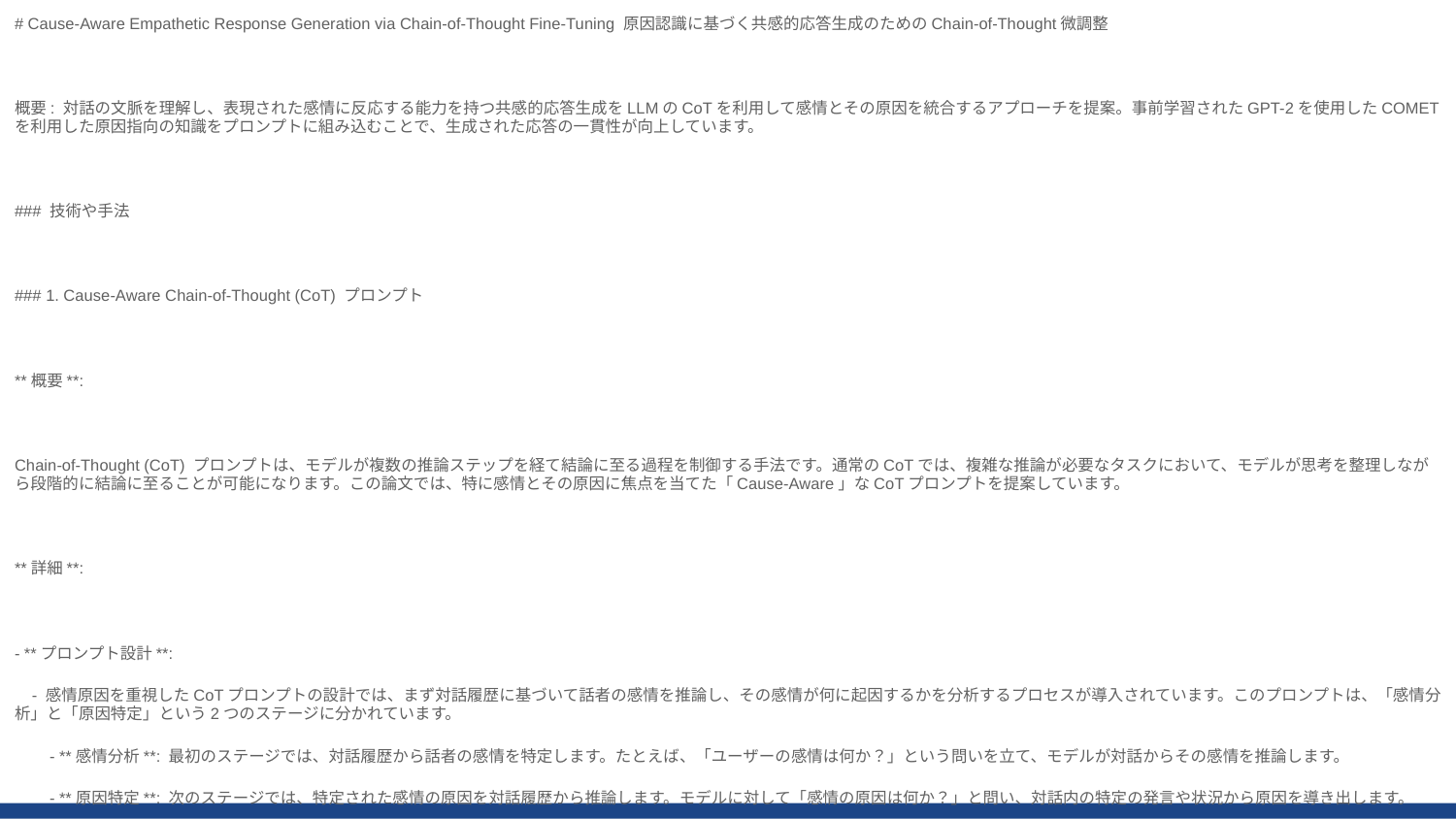

# Cause-Aware Empathetic Response Generation via Chain-of-Thought Fine-Tuning 原因認識に基づく共感的応答生成のためのChain-of-Thought微調整

概要: 対話の文脈を理解し、表現された感情に反応する能力を持つ共感的応答生成をLLMのCoTを利用して感情とその原因を統合するアプローチを提案。事前学習されたGPT-2を使用したCOMETを利用した原因指向の知識をプロンプトに組み込むことで、生成された応答の一貫性が向上しています。

### 技術や手法

### 1. Cause-Aware Chain-of-Thought (CoT) プロンプト

**概要**:

Chain-of-Thought (CoT) プロンプトは、モデルが複数の推論ステップを経て結論に至る過程を制御する手法です。通常のCoTでは、複雑な推論が必要なタスクにおいて、モデルが思考を整理しながら段階的に結論に至ることが可能になります。この論文では、特に感情とその原因に焦点を当てた「Cause-Aware」なCoTプロンプトを提案しています。

**詳細**:

- **プロンプト設計**:
    - 感情原因を重視したCoTプロンプトの設計では、まず対話履歴に基づいて話者の感情を推論し、その感情が何に起因するかを分析するプロセスが導入されています。このプロンプトは、「感情分析」と「原因特定」という2つのステージに分かれています。
        - **感情分析**: 最初のステージでは、対話履歴から話者の感情を特定します。たとえば、「ユーザーの感情は何か？」という問いを立て、モデルが対話からその感情を推論します。
        - **原因特定**: 次のステージでは、特定された感情の原因を対話履歴から推論します。モデルに対して「感情の原因は何か？」と問い、対話内の特定の発言や状況から原因を導き出します。
    - **応答生成**:
        - 最後に、これらの推論結果をもとに、感情的に適切で共感的な応答を生成します。このプロセスでは、感情の理解だけでなく、その背後にある原因を考慮することで、より精度の高い応答が可能になります。

**効果**:

- 感情とその原因を明確に関連付けることで、応答がより一貫性を持ち、感情的に適切なものとなります。また、対話履歴に基づく推論が強化され、感情の誤解釈が減少します。

### 2. Cause-Oriented COMET

**概要**:

COMETは、事前学習されたGPT-2モデルを利用して、対話の歴史から共通知識を生成するシステムです。この研究では、特に「感情原因」を指向したCOMETの活用法を提案しています。感情原因に基づいた共通知識を生成し、それを応答生成に組み込むことで、対話の一貫性と応答の多様性を高めます。

**詳細**:

- **COMETの利用**:
    - COMETは、イベント（対話の内容）に対する共通の反応や意図、必要な行動などを推論するために使用されます。具体的には、以下の5つの推論を生成します：
        - **xEffect**: イベントの結果としての影響
        - **xReact**: イベントに対する感情的反応
        - **xIntent**: イベント前の意図
        - **xNeed**: イベントが起こるための要件
        - **xWant**: イベント後に欲求するもの
    - これらの推論は、特定の感情原因スパン（対話の中で感情の原因となる部分）を入力として使用され、対話履歴に基づく知識として生成されます。
- **プロンプトへの統合**:
    - COMETによって生成された知識は、CoTプロンプトに統合されます。これにより、生成された知識が対話履歴と一致し、一貫性のある応答を生成します。また、外部知識を利用することで、応答がより多様化し、豊かになります。

**効果**:

- 感情の原因に基づいた知識が提供されることで、モデルの推論がより的確になり、生成される応答が対話履歴と矛盾しにくくなります。これにより、モデルはより感情的に適切で、多様な応答を生成することができます。

### 3. Instruction Tuning

**概要**:

Instruction Tuning（指示チューニング）は、モデルが特定の出力形式に従って推論を行うように調整する手法です。この研究では、CoTプロンプトに基づいた感情と原因に関する推論を強化するために、特定の出力テンプレートを使用してモデルを微調整しています。

**詳細**:

- **出力テンプレート**:
    - 感情とその原因に関する推論結果を自然言語で表現するために、特定のテンプレートが使用されます。このテンプレートは、感情の理解とその原因の特定を明確に表現するもので、以下のような形式が使用されます：
        - 「He feels {emo} because he says {cau}. I will reply him: {response}」
    - ここで、{emo} は話者の感情を、{cau} は対話履歴から抽出された感情原因スパンを、{response} は生成された応答を表します。
- **指示チューニングの効果**:
    - 出力テンプレートを使用してモデルを微調整することで、感情原因に関する推論の安定性が向上します。さらに、応答が自然で一貫性のあるものとなり、モデルが指示に基づいて確実に応答を生成できるようになります。

**効果**:

- 指示チューニングによって、CoT推論がより効果的に機能し、感情的な共感度が高い応答が生成されます。これにより、応